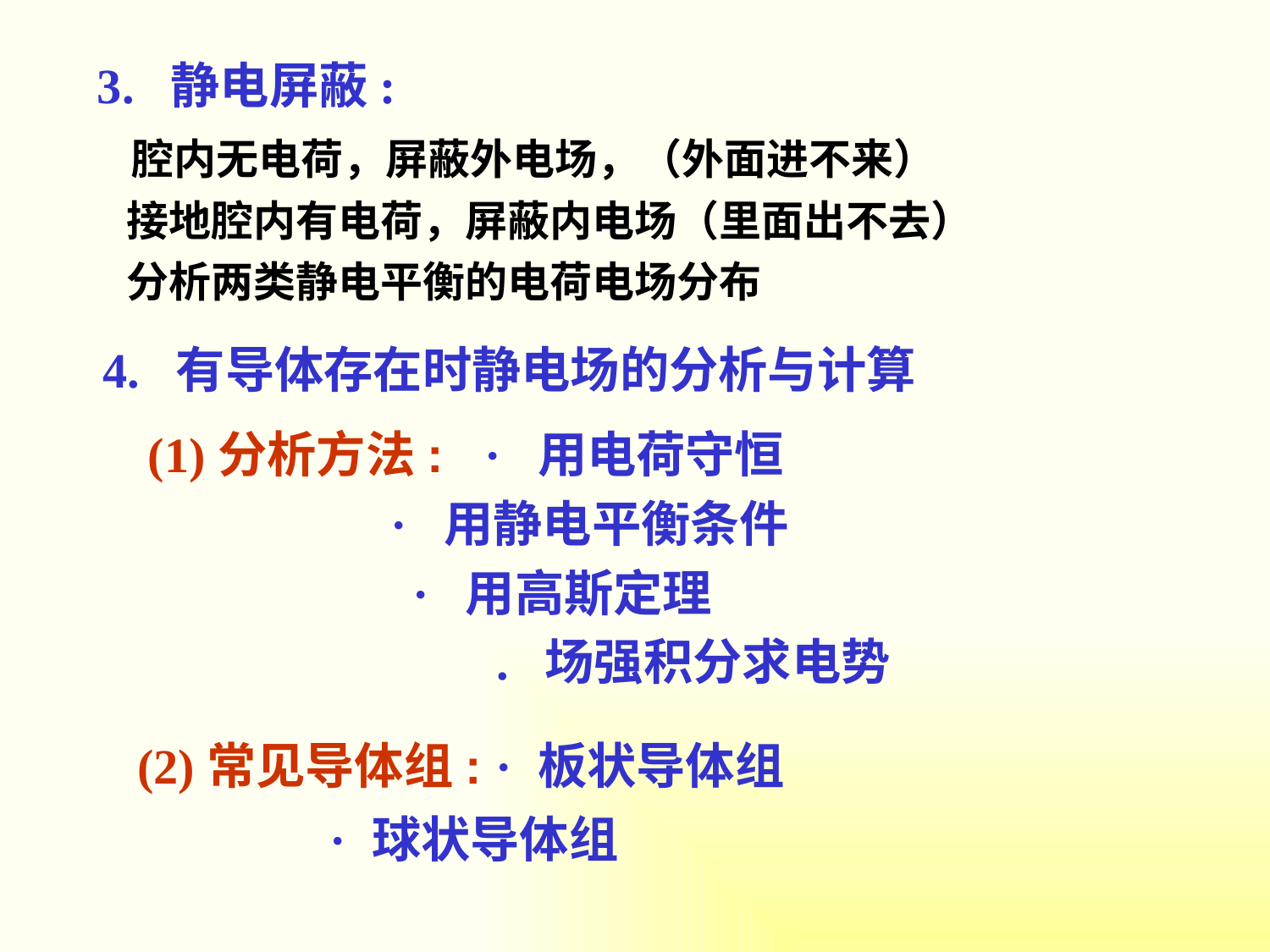

3.  静电屏蔽:
  腔内无电荷，屏蔽外电场，（外面进不来）
  接地腔内有电荷，屏蔽内电场（里面出不去）
  分析两类静电平衡的电荷电场分布
4.  有导体存在时静电场的分析与计算
(1)分析方法:   ·  用电荷守恒
                  ·  用静电平衡条件
              ·  用高斯定理
                                     .  场强积分求电势
(2)常见导体组: · 板状导体组
              · 球状导体组